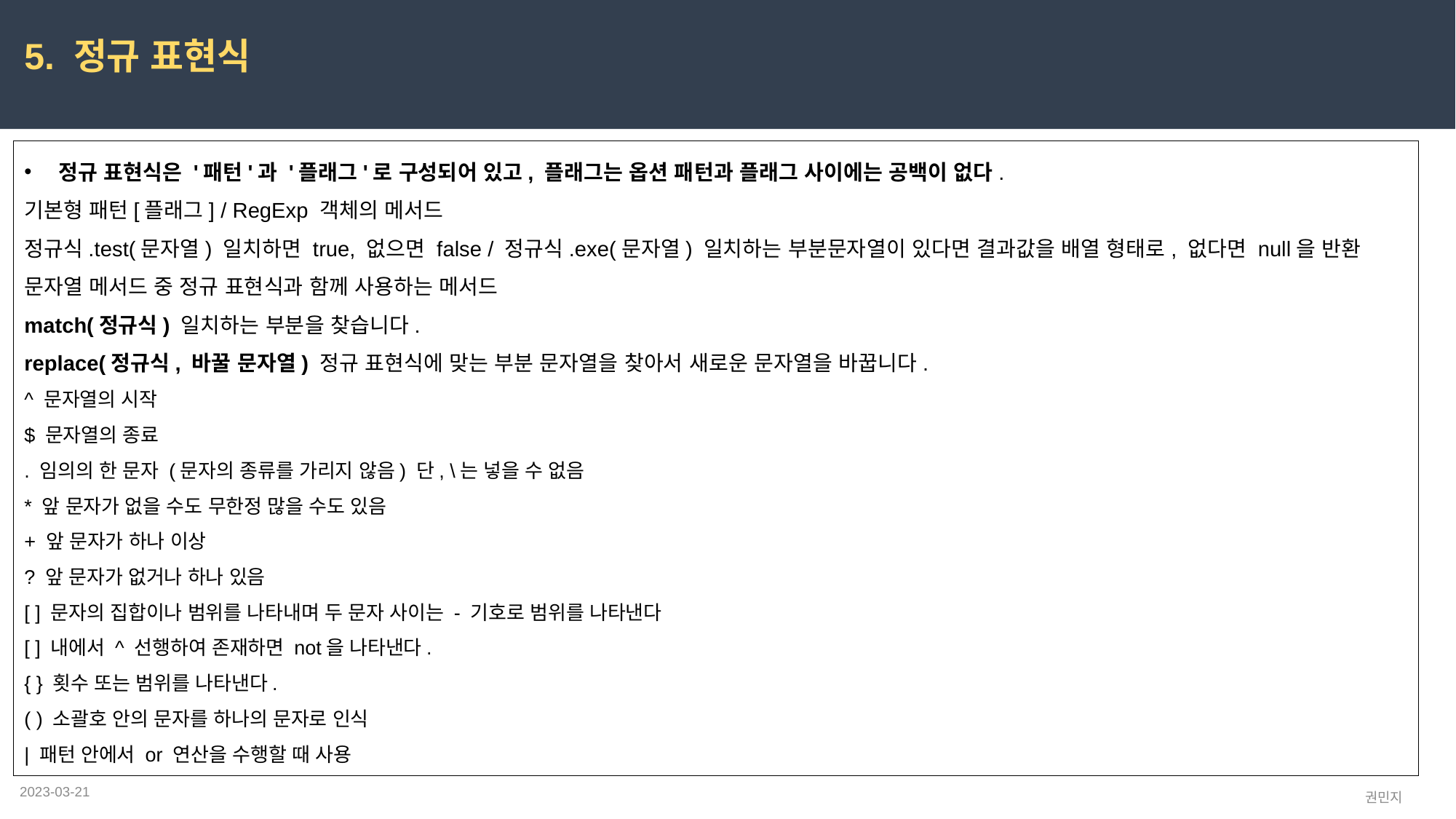

5. 정규 표현식
정규 표현식은 '패턴'과 '플래그'로 구성되어 있고, 플래그는 옵션 패턴과 플래그 사이에는 공백이 없다.
기본형 패턴[플래그] / RegExp 객체의 메서드
정규식.test(문자열) 일치하면 true, 없으면 false / 정규식.exe(문자열) 일치하는 부분문자열이 있다면 결과값을 배열 형태로, 없다면 null을 반환
문자열 메서드 중 정규 표현식과 함께 사용하는 메서드
match(정규식) 일치하는 부분을 찾습니다.
replace(정규식, 바꿀 문자열) 정규 표현식에 맞는 부분 문자열을 찾아서 새로운 문자열을 바꿉니다.
^ 문자열의 시작
$ 문자열의 종료
. 임의의 한 문자 (문자의 종류를 가리지 않음) 단, \는 넣을 수 없음
* 앞 문자가 없을 수도 무한정 많을 수도 있음
+ 앞 문자가 하나 이상
? 앞 문자가 없거나 하나 있음
[ ] 문자의 집합이나 범위를 나타내며 두 문자 사이는 - 기호로 범위를 나타낸다
[ ] 내에서 ^ 선행하여 존재하면 not을 나타낸다.
{ } 횟수 또는 범위를 나타낸다.
( ) 소괄호 안의 문자를 하나의 문자로 인식
| 패턴 안에서 or 연산을 수행할 때 사용
2023-03-21
권민지